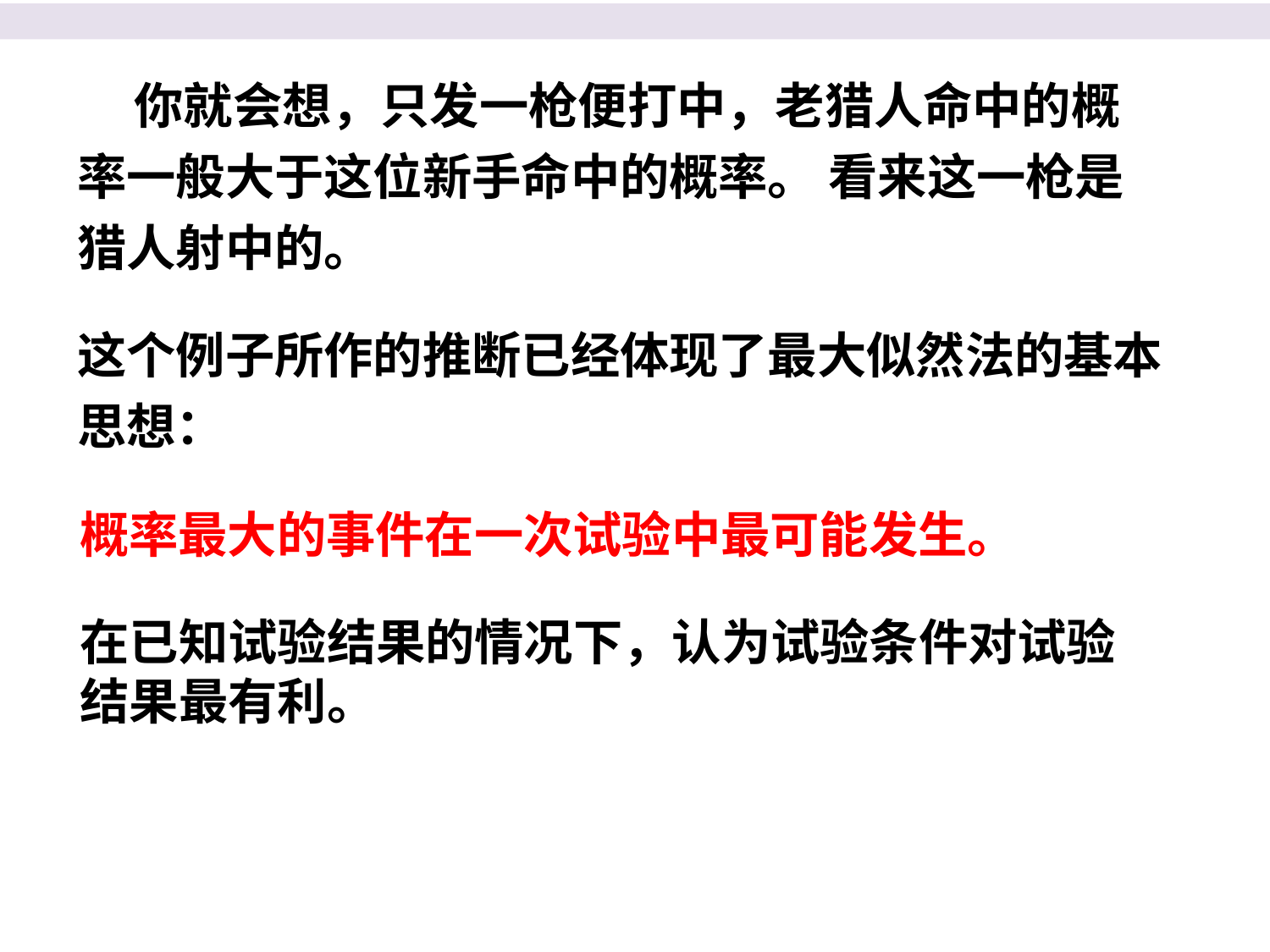

你就会想，只发一枪便打中，老猎人命中的概率一般大于这位新手命中的概率。 看来这一枪是猎人射中的。
这个例子所作的推断已经体现了最大似然法的基本思想：
概率最大的事件在一次试验中最可能发生。
在已知试验结果的情况下，认为试验条件对试验结果最有利。